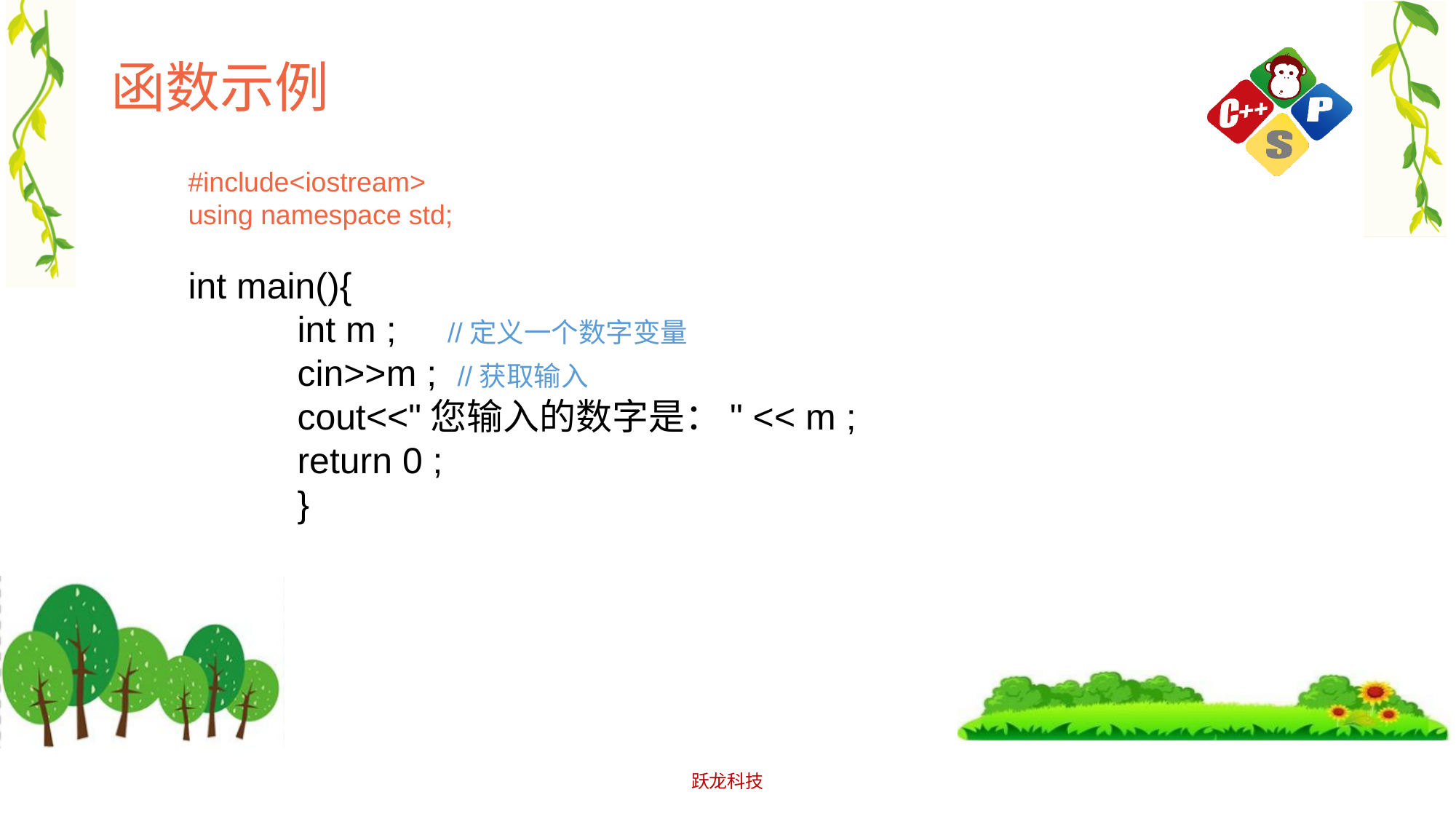

# 函数示例
#include<iostream>
using namespace std;

int main(){
	int m ;     //定义一个数字变量
	cin>>m ;  //获取输入
	cout<<"您输入的数字是：" << m ;
	return 0 ;
	}
跃龙科技